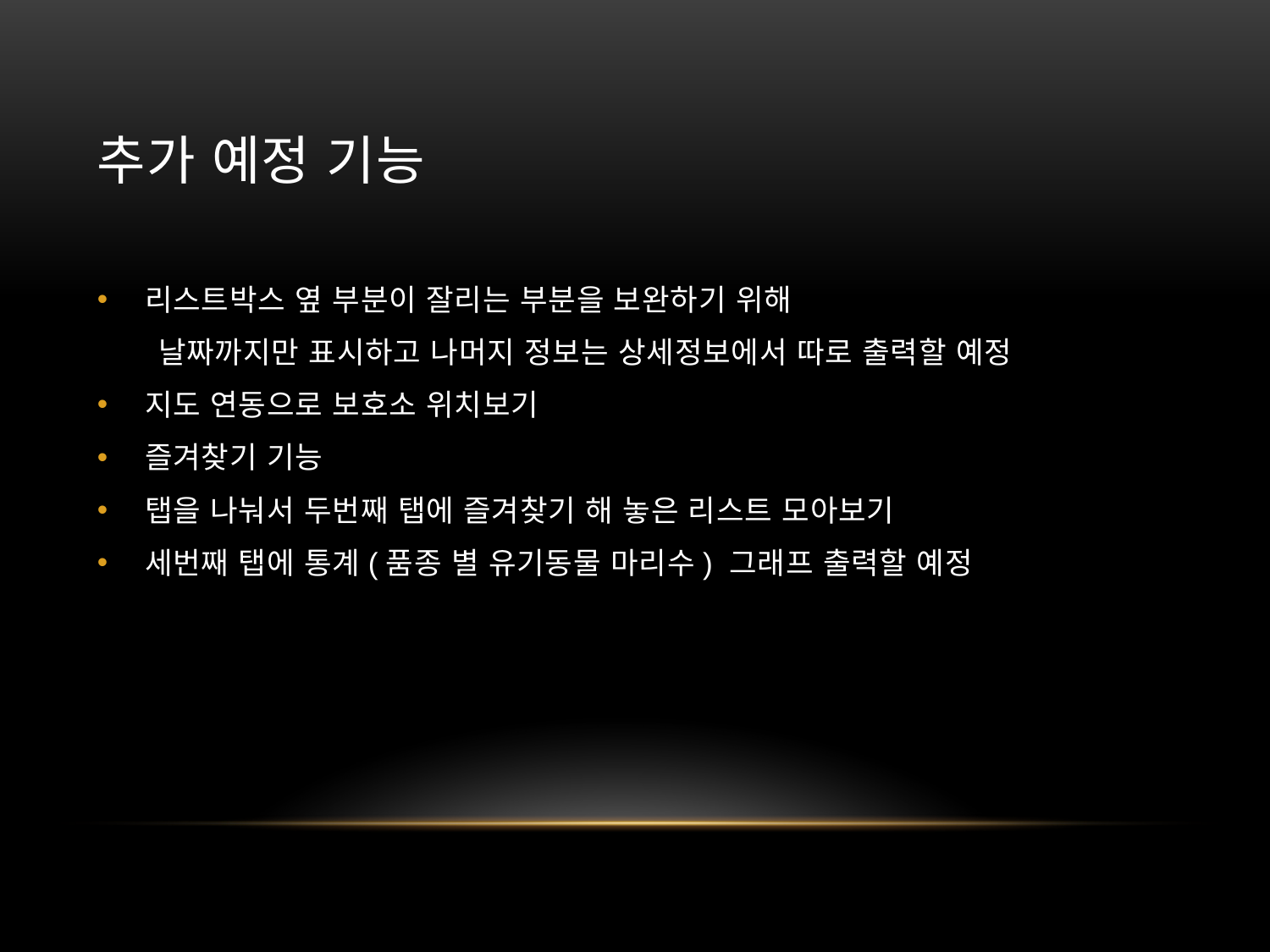

# 추가 예정 기능

리스트박스 옆 부분이 잘리는 부분을 보완하기 위해
      날짜까지만 표시하고 나머지 정보는 상세정보에서 따로 출력할 예정
지도 연동으로 보호소 위치보기
즐겨찾기 기능
탭을 나눠서 두번째 탭에 즐겨찾기 해 놓은 리스트 모아보기
세번째 탭에 통계(품종 별 유기동물 마리수) 그래프 출력할 예정